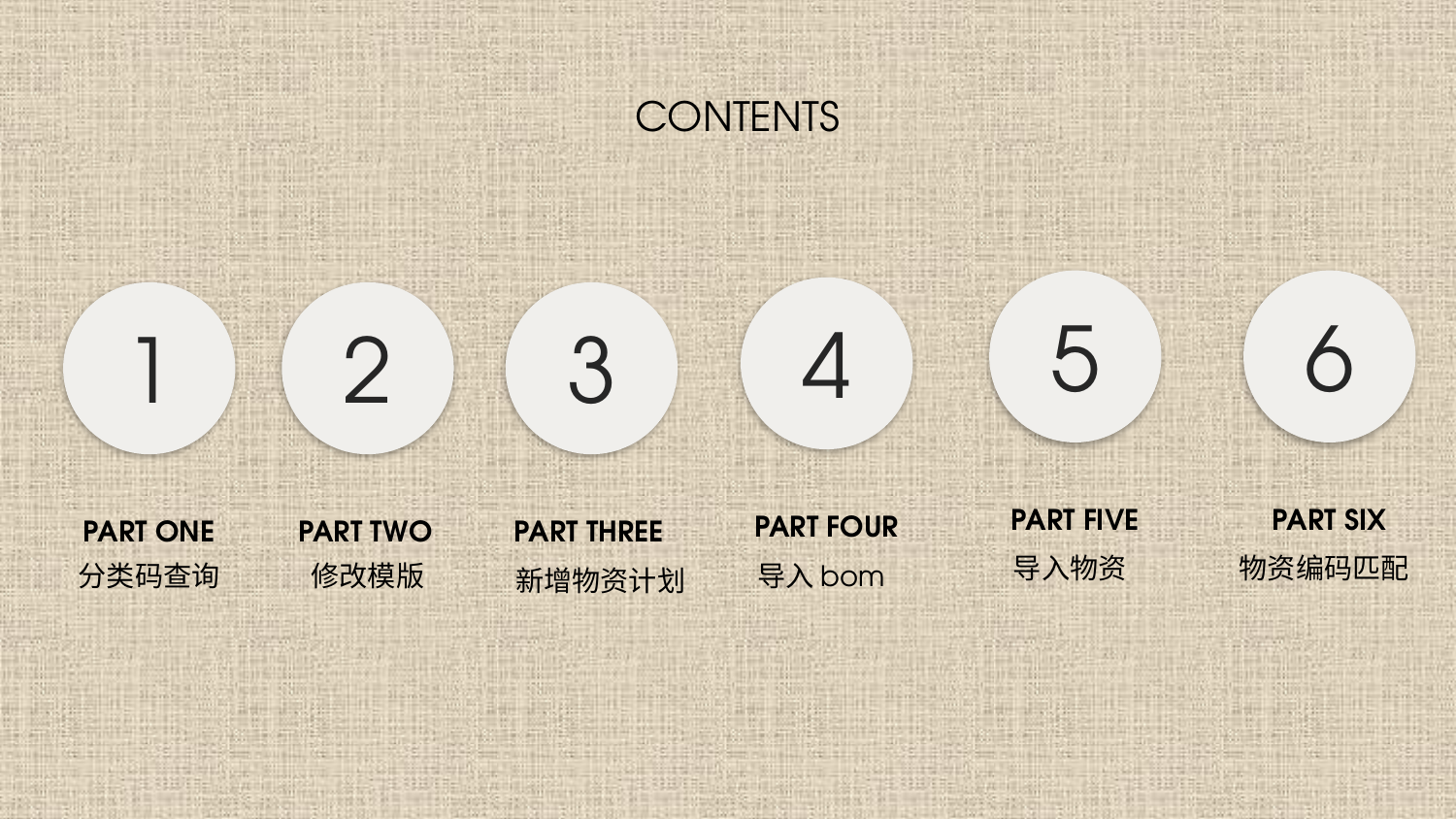

CONTENTS

5
6
4
1
2
3
PART FIVE
PART SIX
PART FOUR
PART ONE
PART TWO
PART THREE
导入物资
物资编码匹配
分类码查询
修改模版
导入bom
新增物资计划